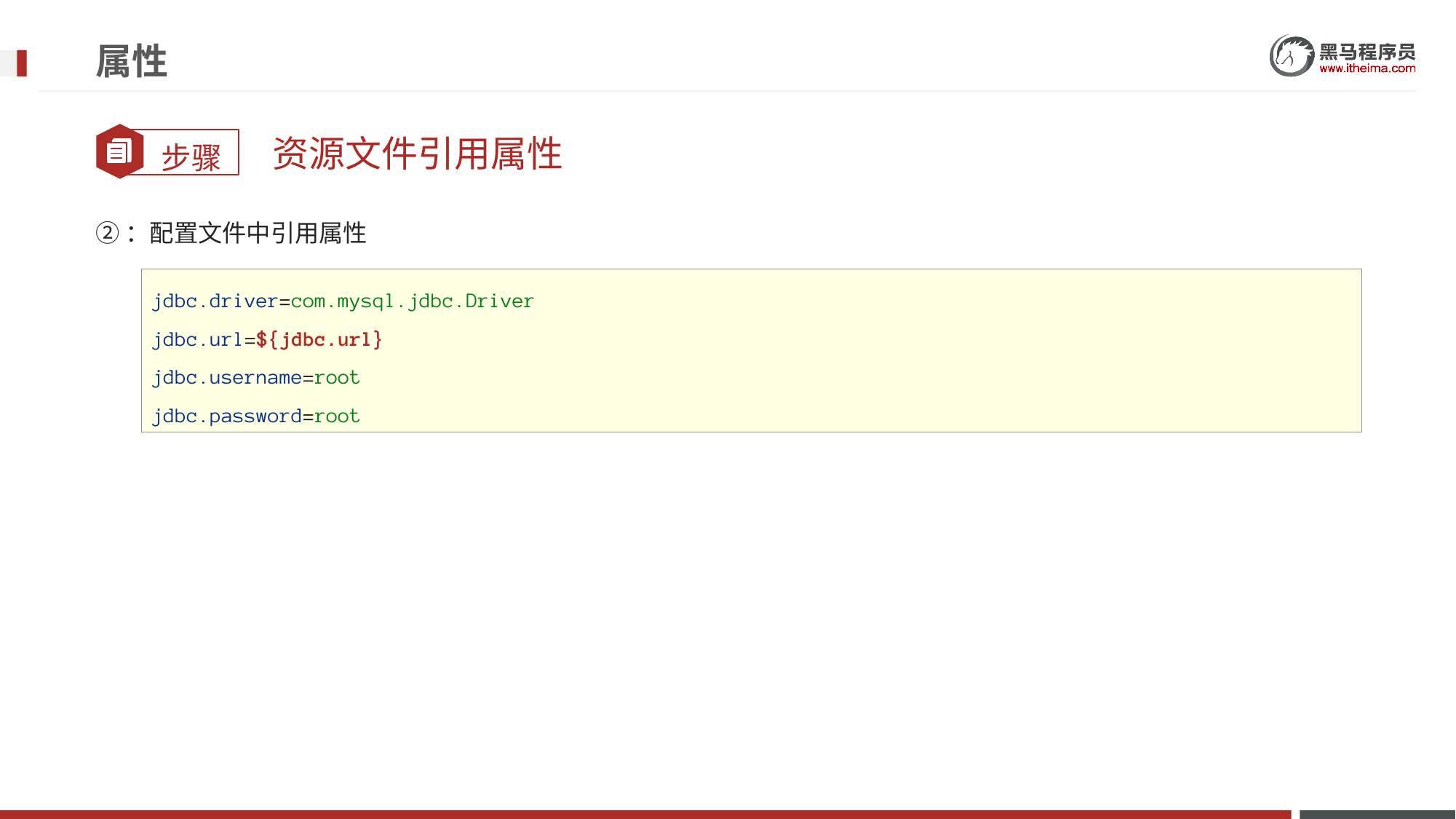

# 属性
资源文件引用属性
②：配置文件中引用属性
jdbc.driver=com.mysql.jdbc.Driver
jdbc.url=${jdbc.url}
jdbc.username=root
jdbc.password=root